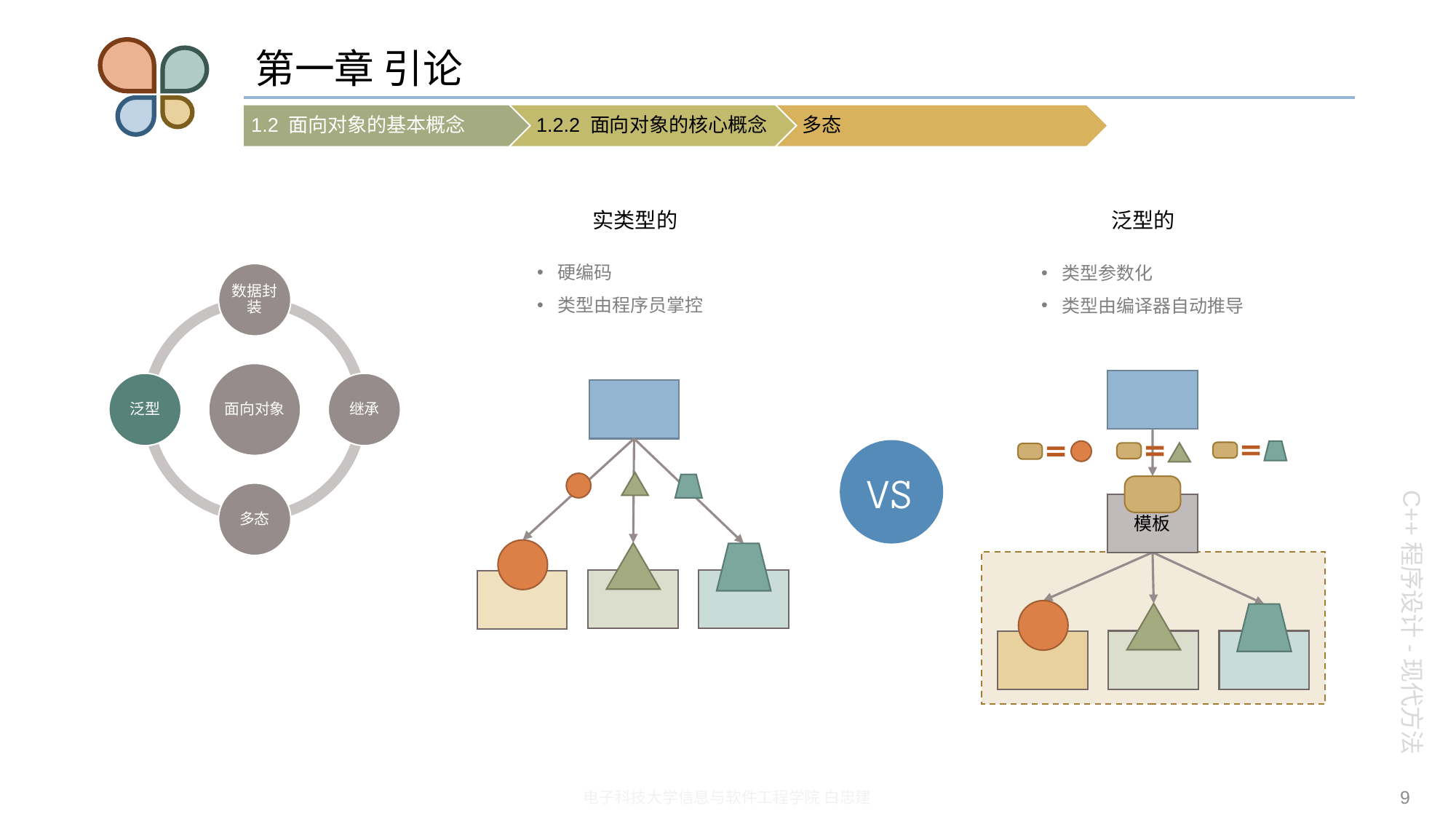

# 第一章 引论
1.2 面向对象的基本概念
1.2.2 面向对象的核心概念
多态
实类型的
泛型的
硬编码
类型由程序员掌控
类型参数化
类型由编译器自动推导
面向对象
数据封装
继承
多态
泛型

VS

模板

9